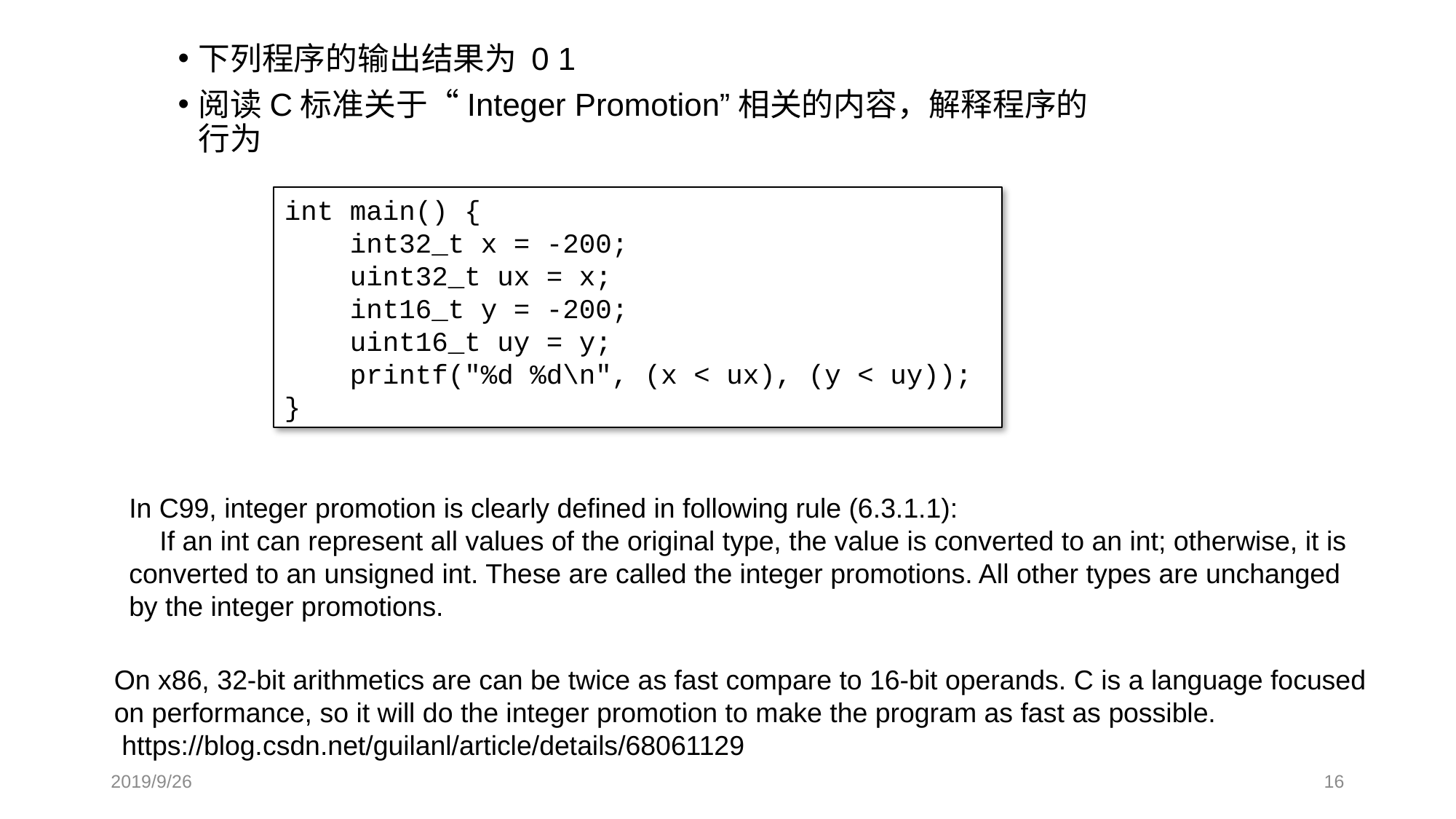

下列程序的输出结果为 0 1
阅读C标准关于“Integer Promotion”相关的内容，解释程序的行为
int main() {
    int32_t x = -200;
    uint32_t ux = x;
    int16_t y = -200;
    uint16_t uy = y;
    printf("%d %d\n", (x < ux), (y < uy));
}
In C99, integer promotion is clearly defined in following rule (6.3.1.1):
    If an int can represent all values of the original type, the value is converted to an int; otherwise, it is converted to an unsigned int. These are called the integer promotions. All other types are unchanged by the integer promotions.
On x86, 32-bit arithmetics are can be twice as fast compare to 16-bit operands. C is a language focused on performance, so it will do the integer promotion to make the program as fast as possible.
 https://blog.csdn.net/guilanl/article/details/68061129
2019/9/26
16